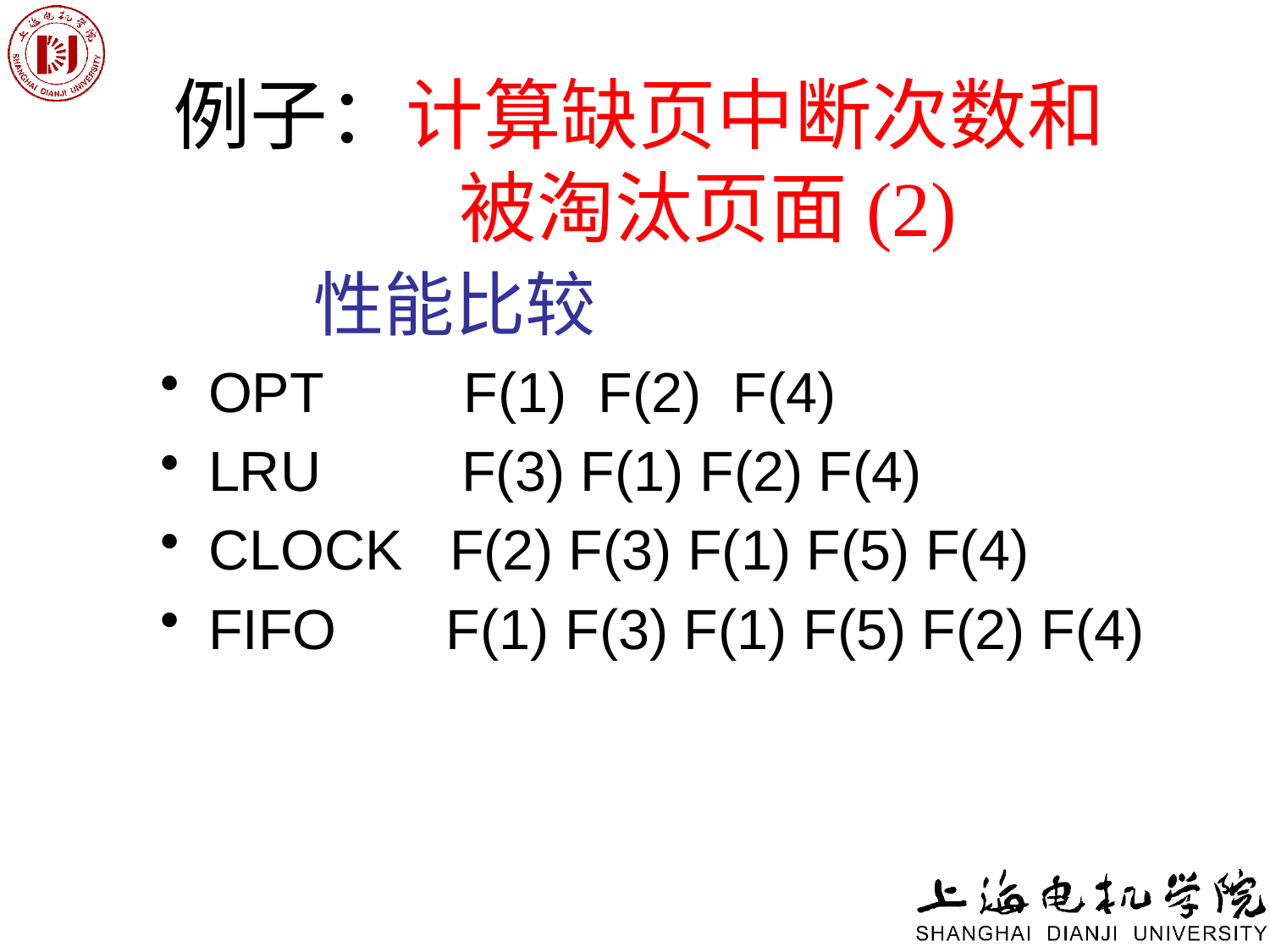

# 例子：计算缺页中断次数和 被淘汰页面(2)
           性能比较
OPT         F(1)  F(2)  F(4)
LRU         F(3) F(1) F(2) F(4)
CLOCK   F(2) F(3) F(1) F(5) F(4)
FIFO       F(1) F(3) F(1) F(5) F(2) F(4)